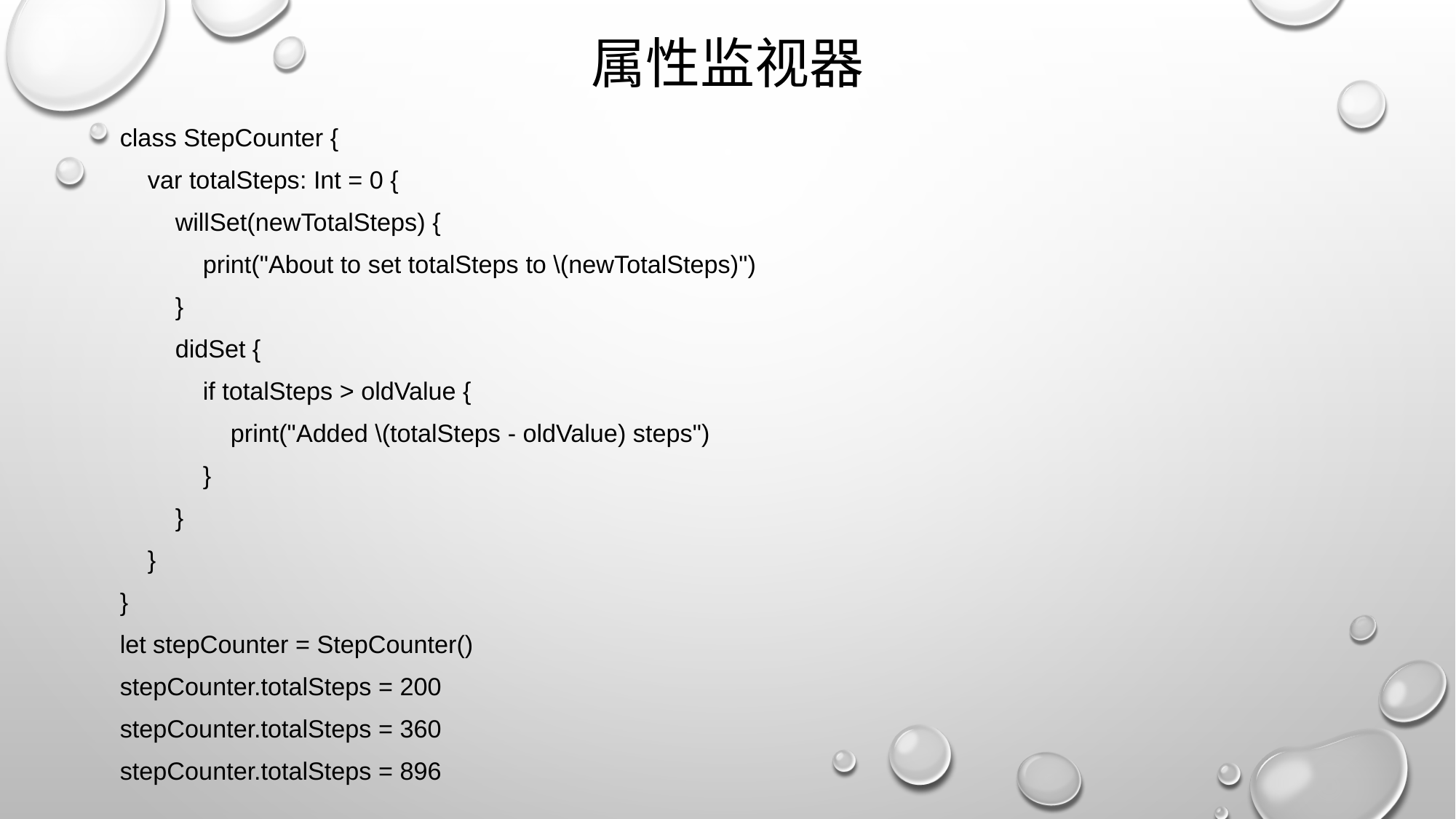

# 属性监视器
class StepCounter {
    var totalSteps: Int = 0 {
        willSet(newTotalSteps) {
            print("About to set totalSteps to \(newTotalSteps)")
        }
        didSet {
            if totalSteps > oldValue {
                print("Added \(totalSteps - oldValue) steps")
            }
        }
    }
}
let stepCounter = StepCounter()
stepCounter.totalSteps = 200
stepCounter.totalSteps = 360
stepCounter.totalSteps = 896